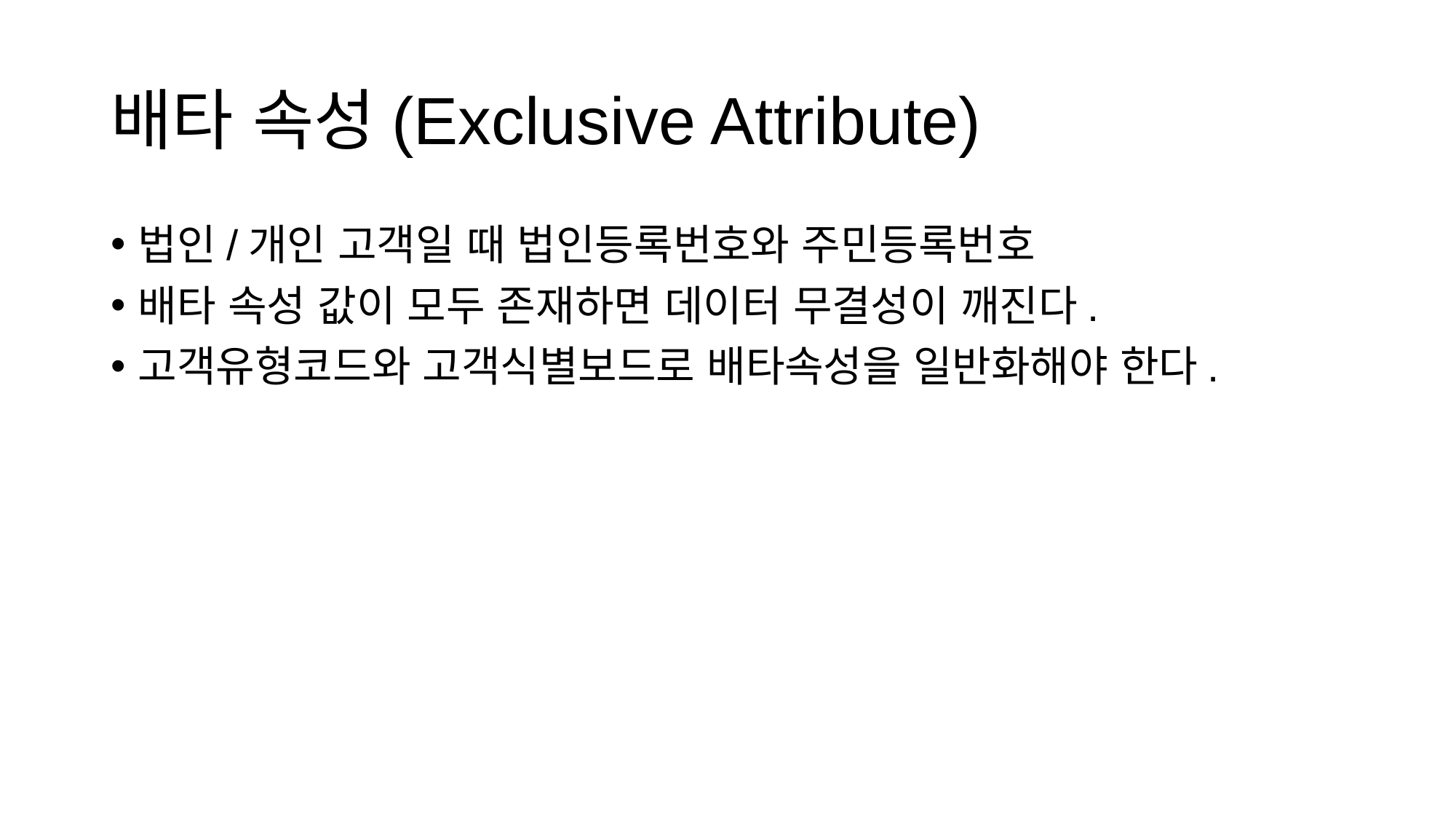

# 배타 속성(Exclusive Attribute)
법인/개인 고객일 때 법인등록번호와 주민등록번호
배타 속성 값이 모두 존재하면 데이터 무결성이 깨진다.
고객유형코드와 고객식별보드로 배타속성을 일반화해야 한다.